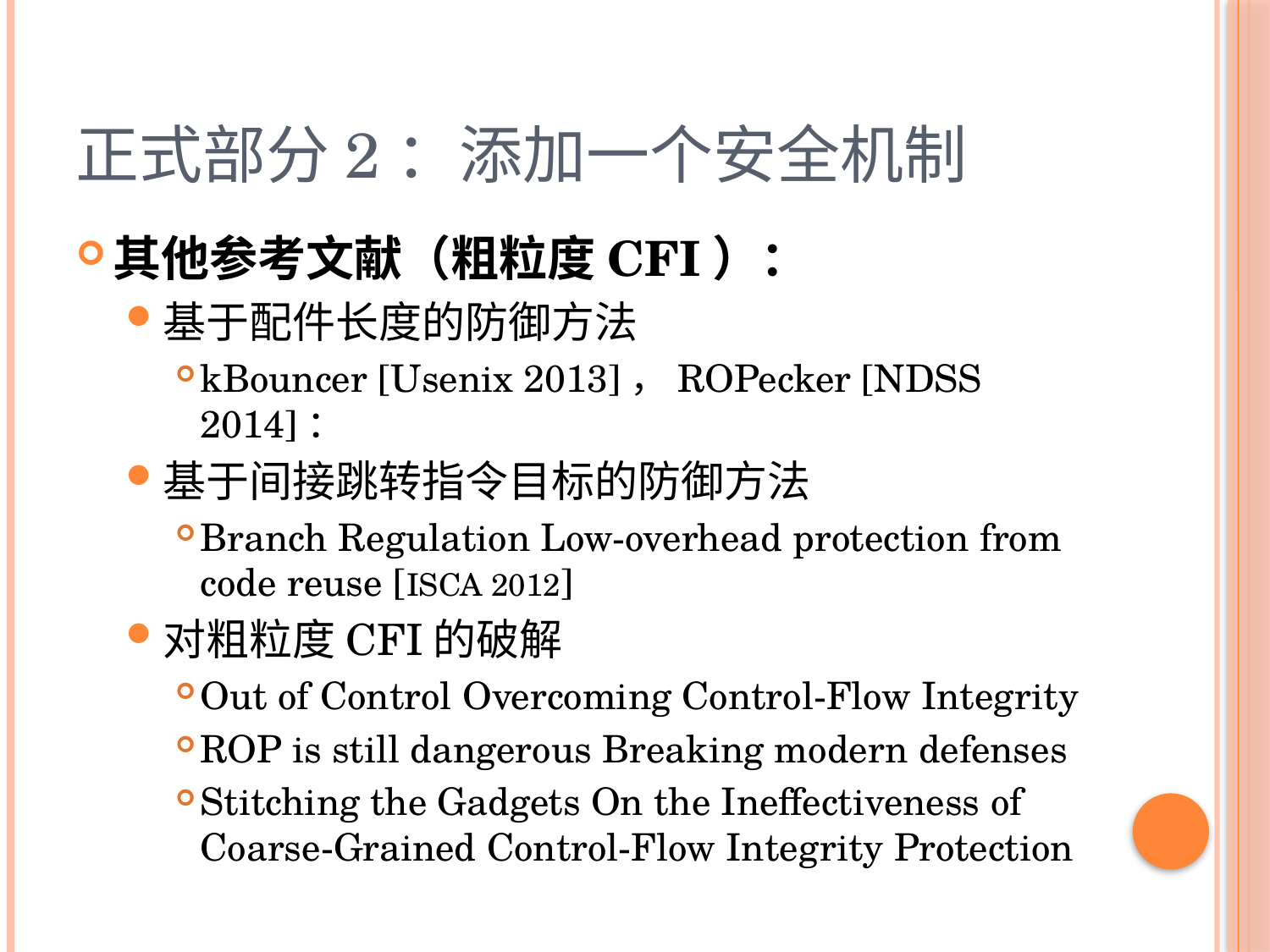

# 正式部分2：添加一个安全机制
其他参考文献（粗粒度CFI）：
基于配件长度的防御方法
kBouncer [Usenix 2013]，ROPecker [NDSS 2014]：
基于间接跳转指令目标的防御方法
Branch Regulation Low-overhead protection from code reuse [ISCA 2012]
对粗粒度CFI的破解
Out of Control Overcoming Control-Flow Integrity
ROP is still dangerous Breaking modern defenses
Stitching the Gadgets On the Ineffectiveness of Coarse-Grained Control-Flow Integrity Protection